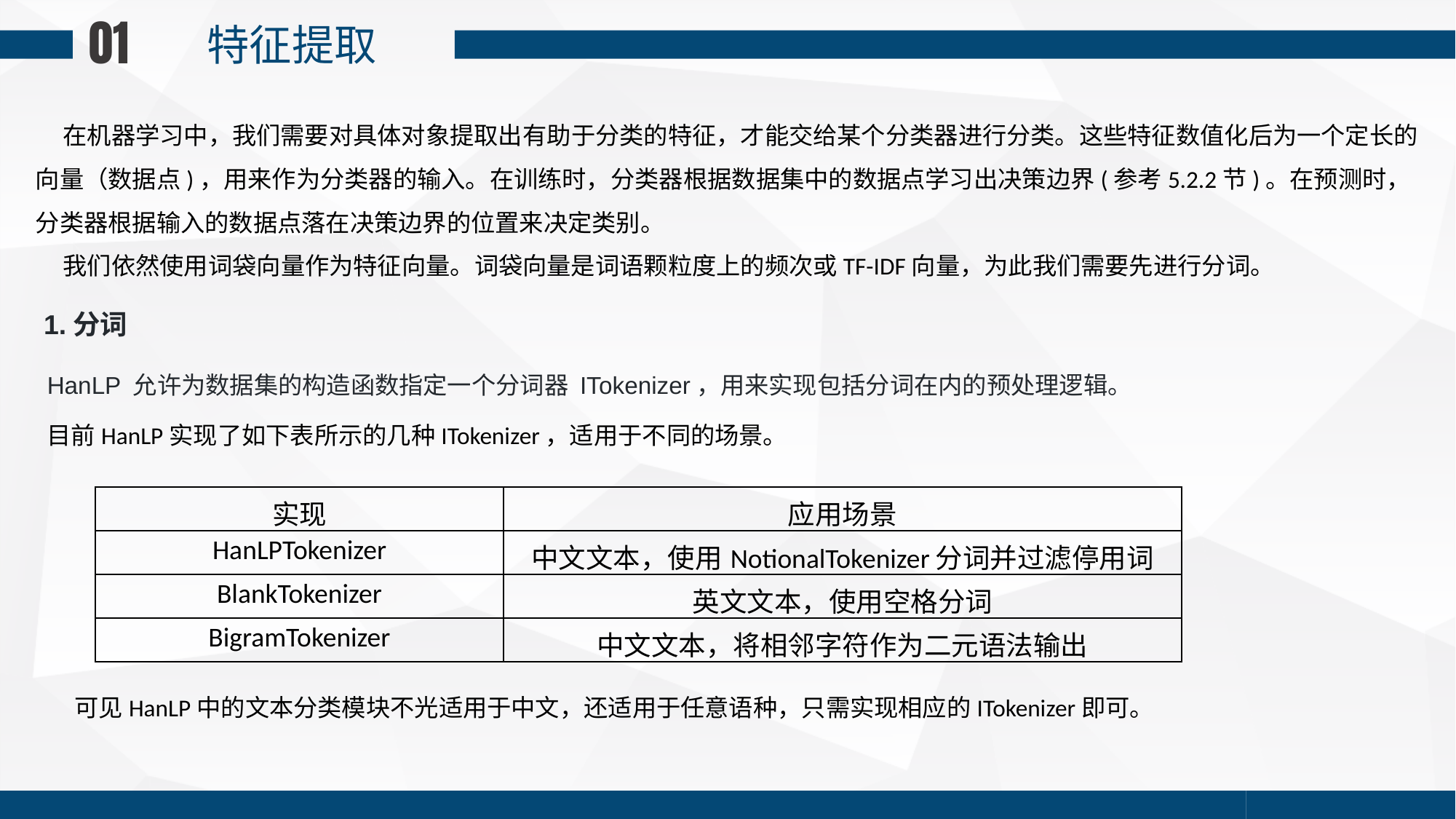

01
特征提取

    在机器学习中，我们需要对具体对象提取出有助于分类的特征，才能交给某个分类器进行分类。这些特征数值化后为一个定长的向量（数据点)，用来作为分类器的输入。在训练时，分类器根据数据集中的数据点学习出决策边界(参考5.2.2节)。在预测时，分类器根据输入的数据点落在决策边界的位置来决定类别。
    我们依然使用词袋向量作为特征向量。词袋向量是词语颗粒度上的频次或TF-IDF向量，为此我们需要先进行分词。
1.分词
HanLP 允许为数据集的构造函数指定一个分词器 ITokenizer，用来实现包括分词在内的预处理逻辑。
目前HanLP实现了如下表所示的几种ITokenizer，适用于不同的场景。
| 实现 | 应用场景 |
| --- | --- |
| HanLPTokenizer | 中文文本，使用NotionalTokenizer分词并过滤停用词 |
| BlankTokenizer | 英文文本，使用空格分词 |
| BigramTokenizer | 中文文本，将相邻字符作为二元语法输出 |
    可见HanLP中的文本分类模块不光适用于中文，还适用于任意语种，只需实现相应的ITokenizer即可。